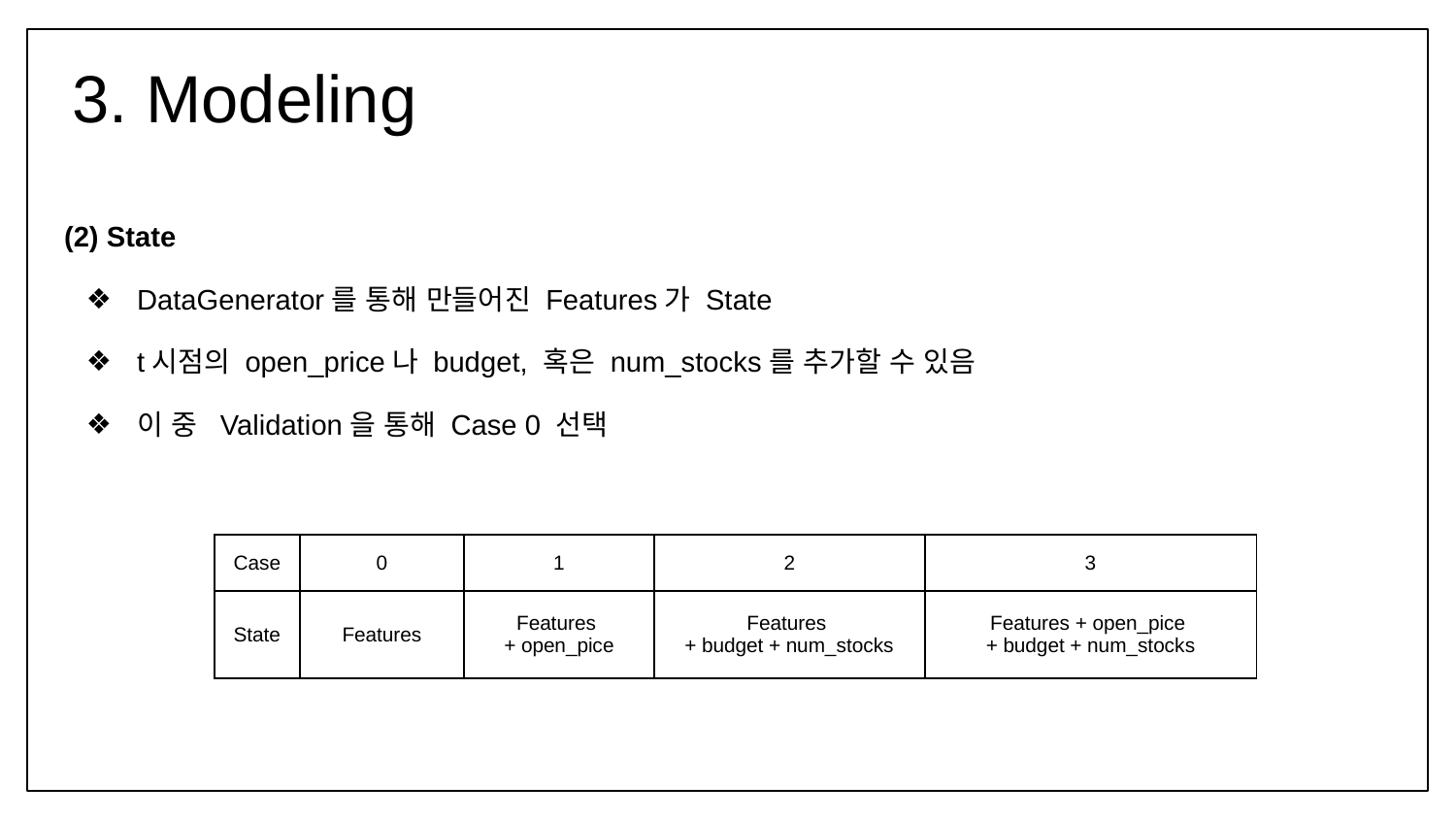

# 3. Modeling

(2) State
DataGenerator를 통해 만들어진 Features가 State
t시점의 open_price나 budget, 혹은 num_stocks를 추가할 수 있음
이 중  Validation을 통해 Case 0 선택

| Case | 0 | 1 | 2 | 3 |
| --- | --- | --- | --- | --- |
| State | Features | Features + open\_pice | Features + budget + num\_stocks | Features + open\_pice + budget + num\_stocks |